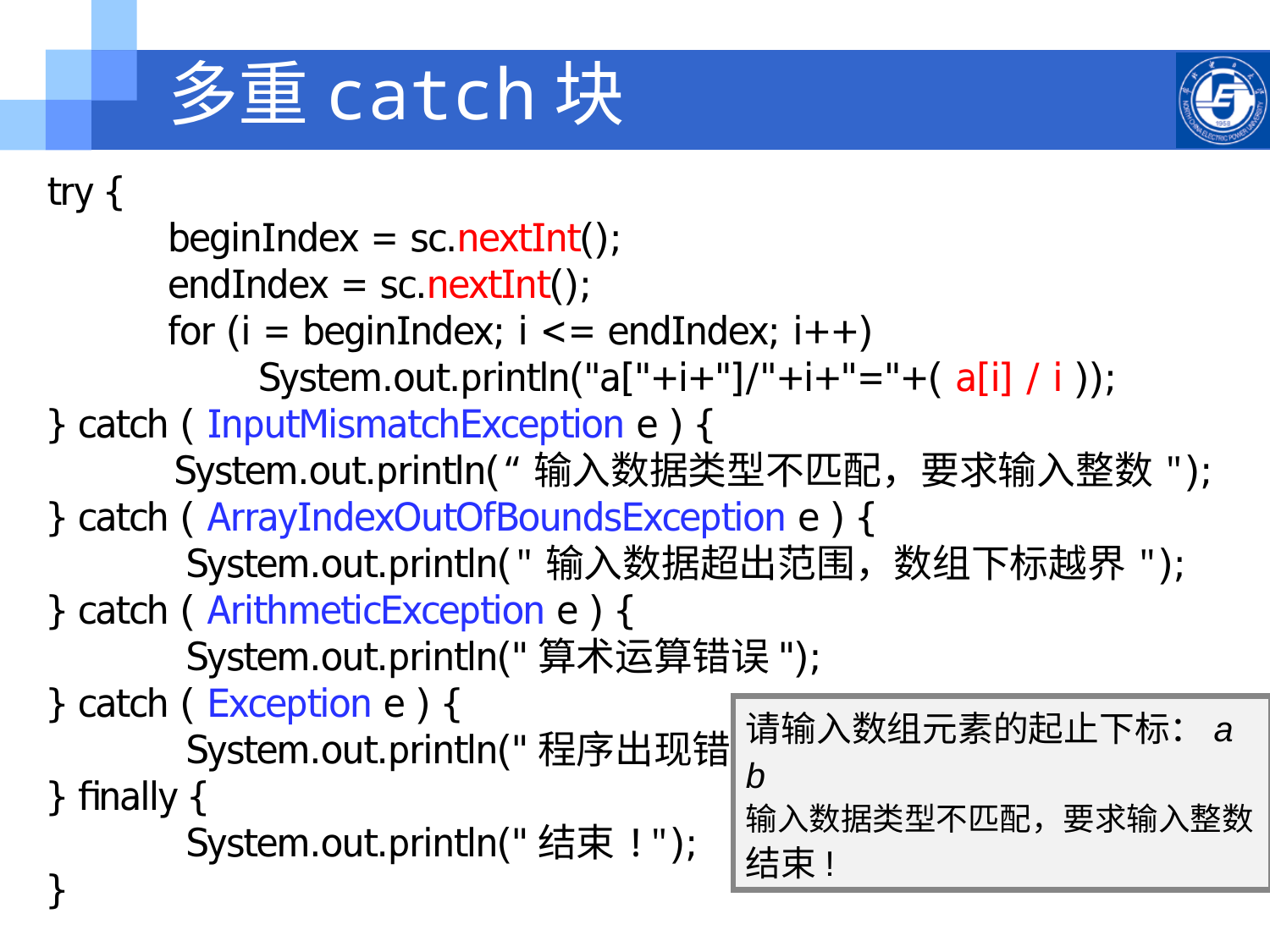

# 多重catch块
try {
          beginIndex = sc.nextInt();
          endIndex = sc.nextInt();
          for (i = beginIndex; i <= endIndex; i++)
	       System.out.println("a["+i+"]/"+i+"="+( a[i] / i ));
} catch ( InputMismatchException e ) {
	System.out.println(“输入数据类型不匹配，要求输入整数");
} catch ( ArrayIndexOutOfBoundsException e ) {
	 System.out.println("输入数据超出范围，数组下标越界");
} catch ( ArithmeticException e ) {
	 System.out.println("算术运算错误");
} catch ( Exception e ) {
	 System.out.println("程序出现错误");
} finally {
	 System.out.println("结束!");
}
请输入数组元素的起止下标：a b
输入数据类型不匹配，要求输入整数
结束!